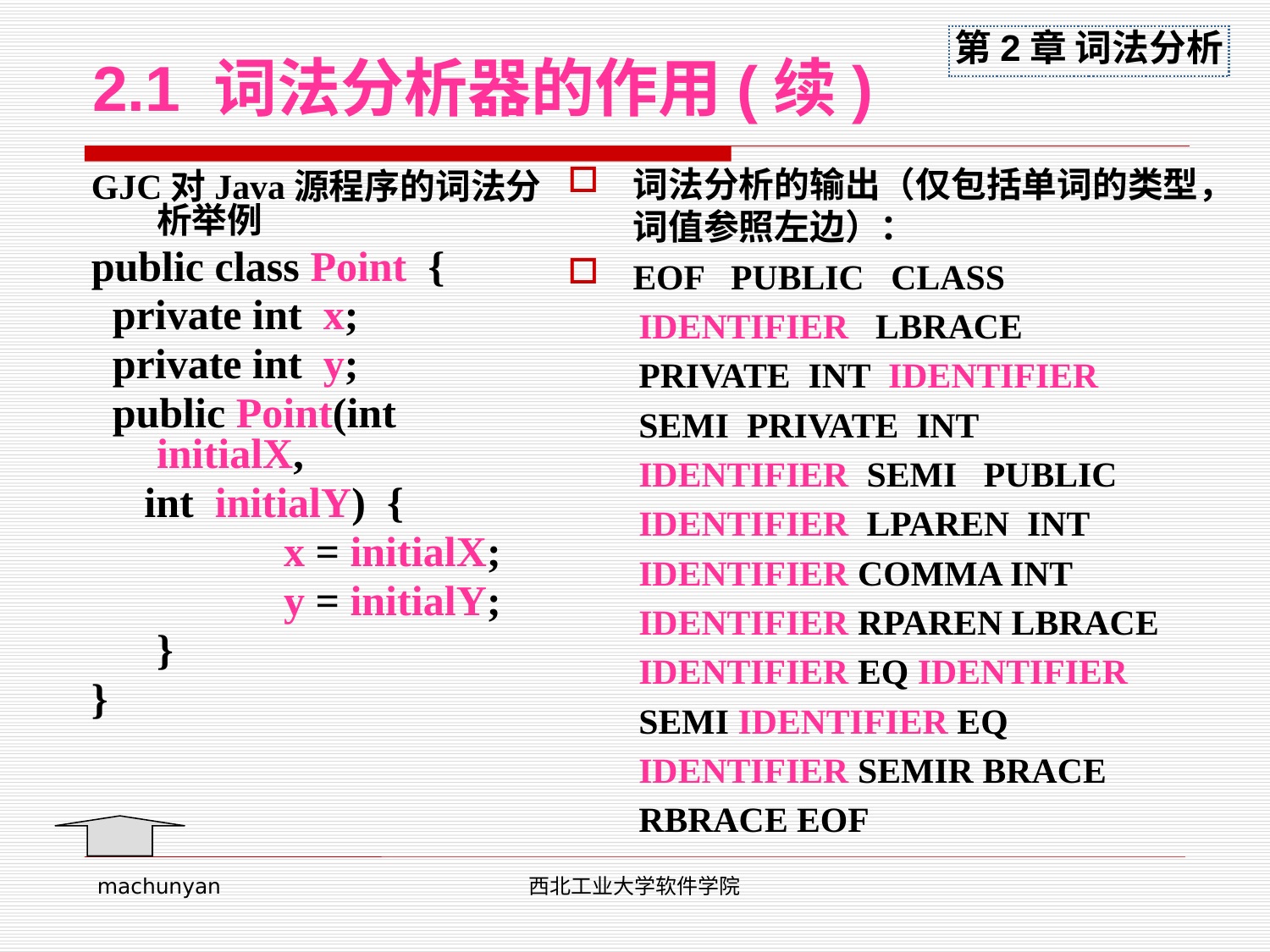

# 2.1 词法分析器的作用(续)
词法分析的输出（仅包括单词的类型，词值参照左边）：
EOF   PUBLIC   CLASS
        IDENTIFIER   LBRACE
        PRIVATE  INT  IDENTIFIER
        SEMI  PRIVATE  INT
        IDENTIFIER  SEMI   PUBLIC
        IDENTIFIER  LPAREN  INT
        IDENTIFIER COMMA INT
        IDENTIFIER RPAREN LBRACE
        IDENTIFIER EQ IDENTIFIER
        SEMI IDENTIFIER EQ
        IDENTIFIER SEMIR BRACE
        RBRACE EOF
GJC对Java源程序的词法分析举例
public class Point  {
  private int  x;
  private int  y;
  public Point(int  initialX,
     int  initialY)  {
		x = initialX;
		y = initialY;
	}
}

machunyan

西北工业大学软件学院
9